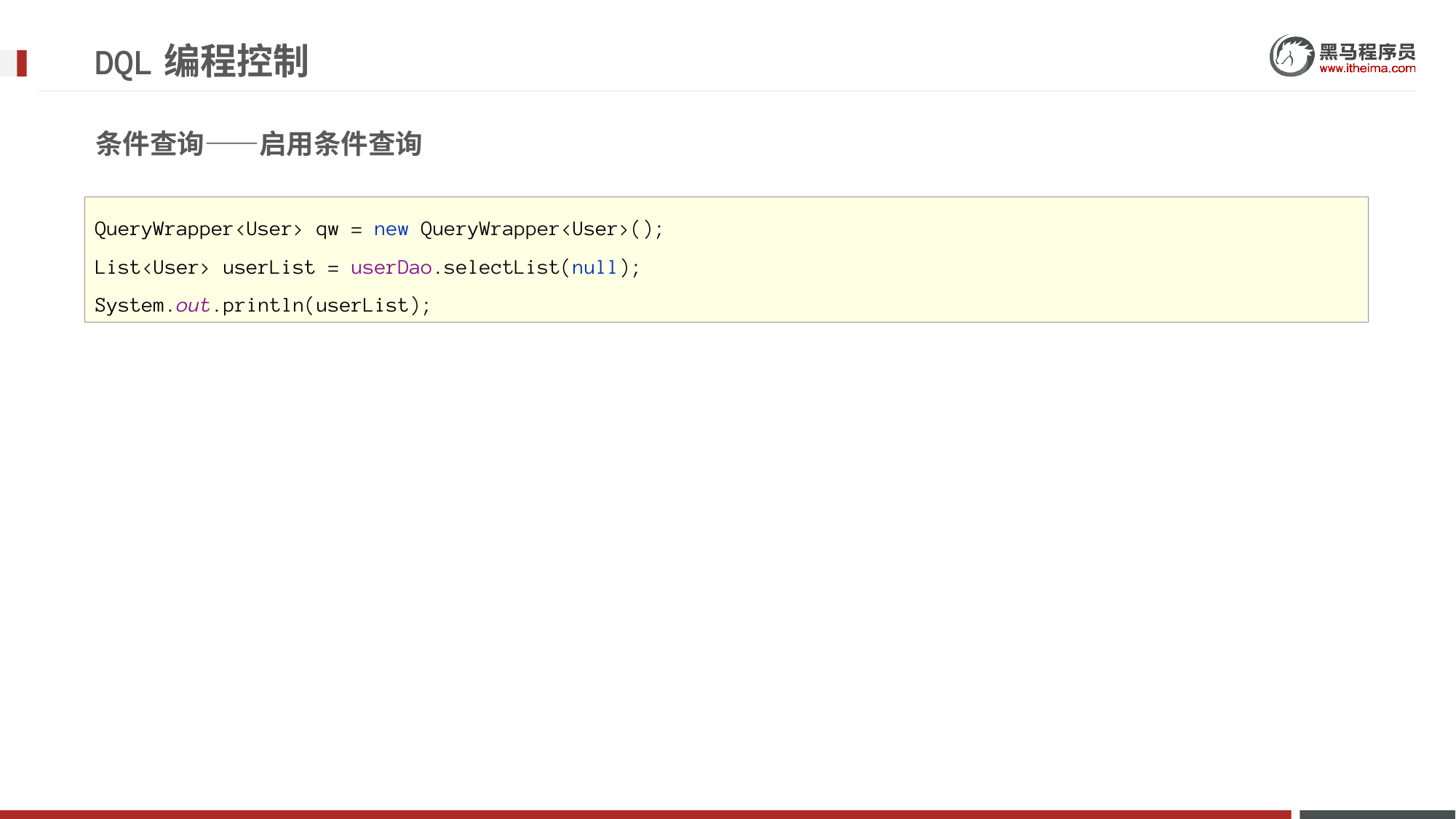

# DQL编程控制
条件查询——启用条件查询
QueryWrapper<User> qw = new QueryWrapper<User>();
List<User> userList = userDao.selectList(null);
System.out.println(userList);